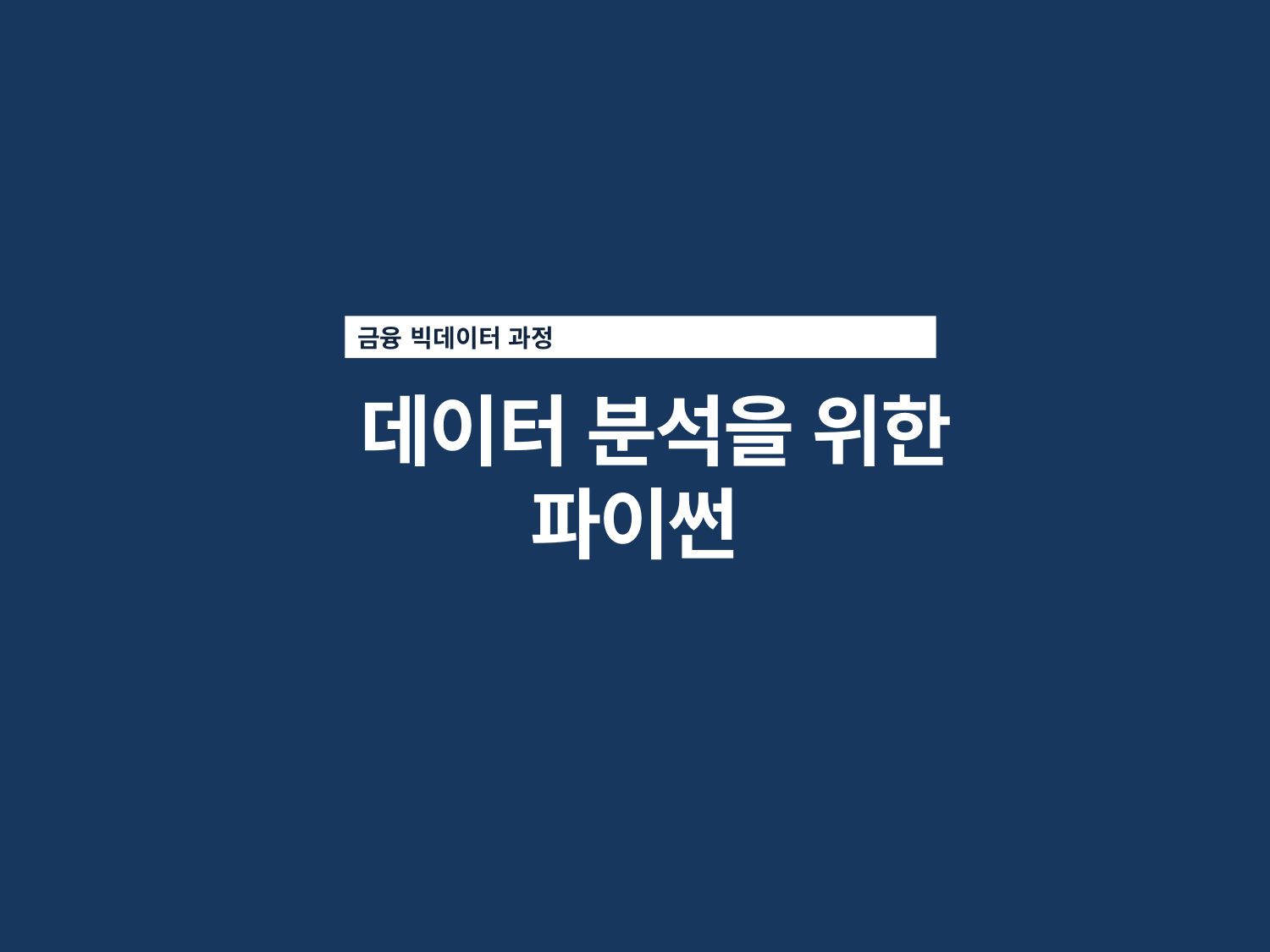

금융 빅데이터 과정
 데이터 분석을 위한 파이썬